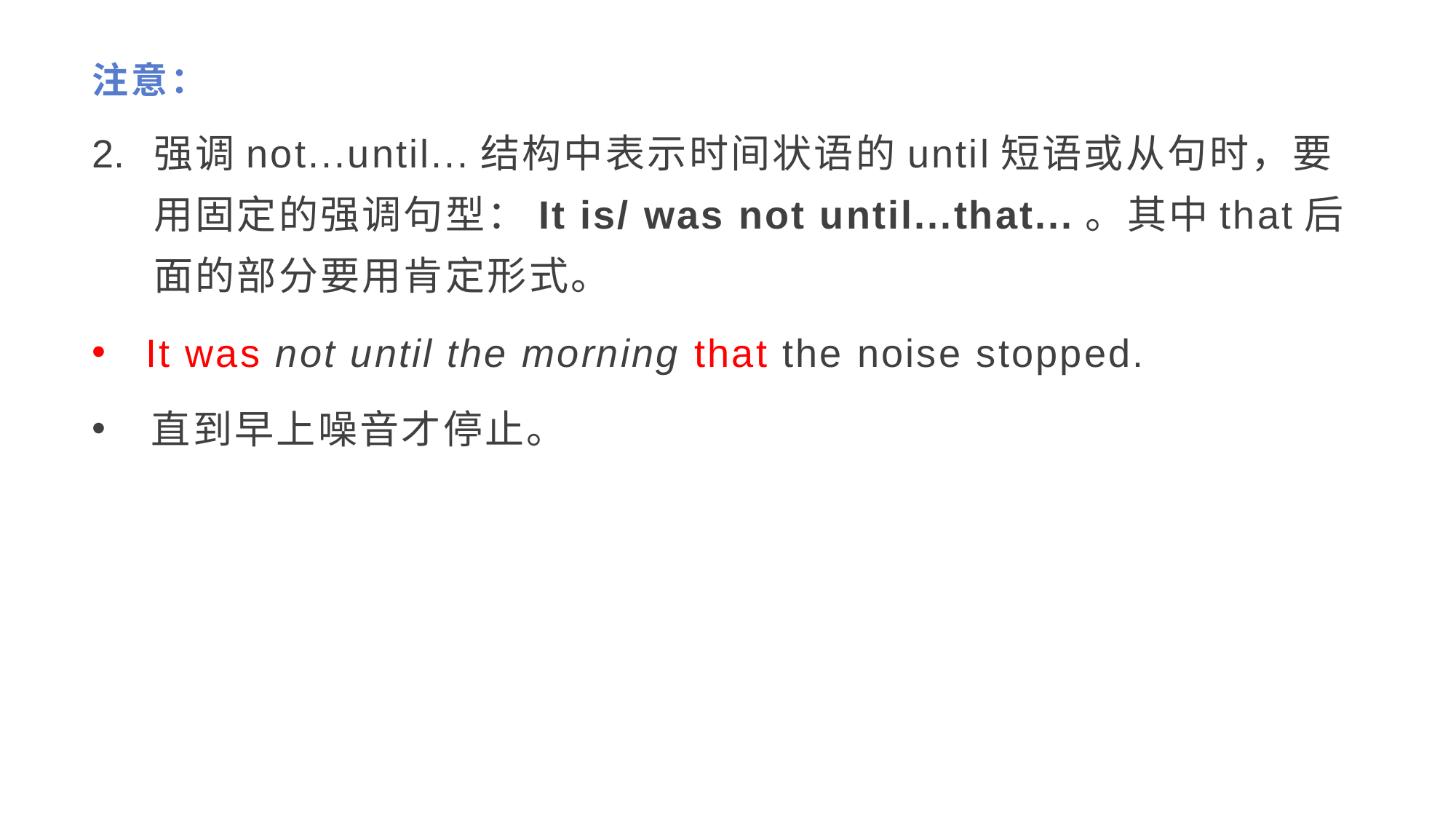

# 注意：
强调not...until...结构中表示时间状语的until短语或从句时，要用固定的强调句型：It is/ was not until...that...。其中that后面的部分要用肯定形式。
  It was not until the morning that the noise stopped.
  直到早上噪音才停止。